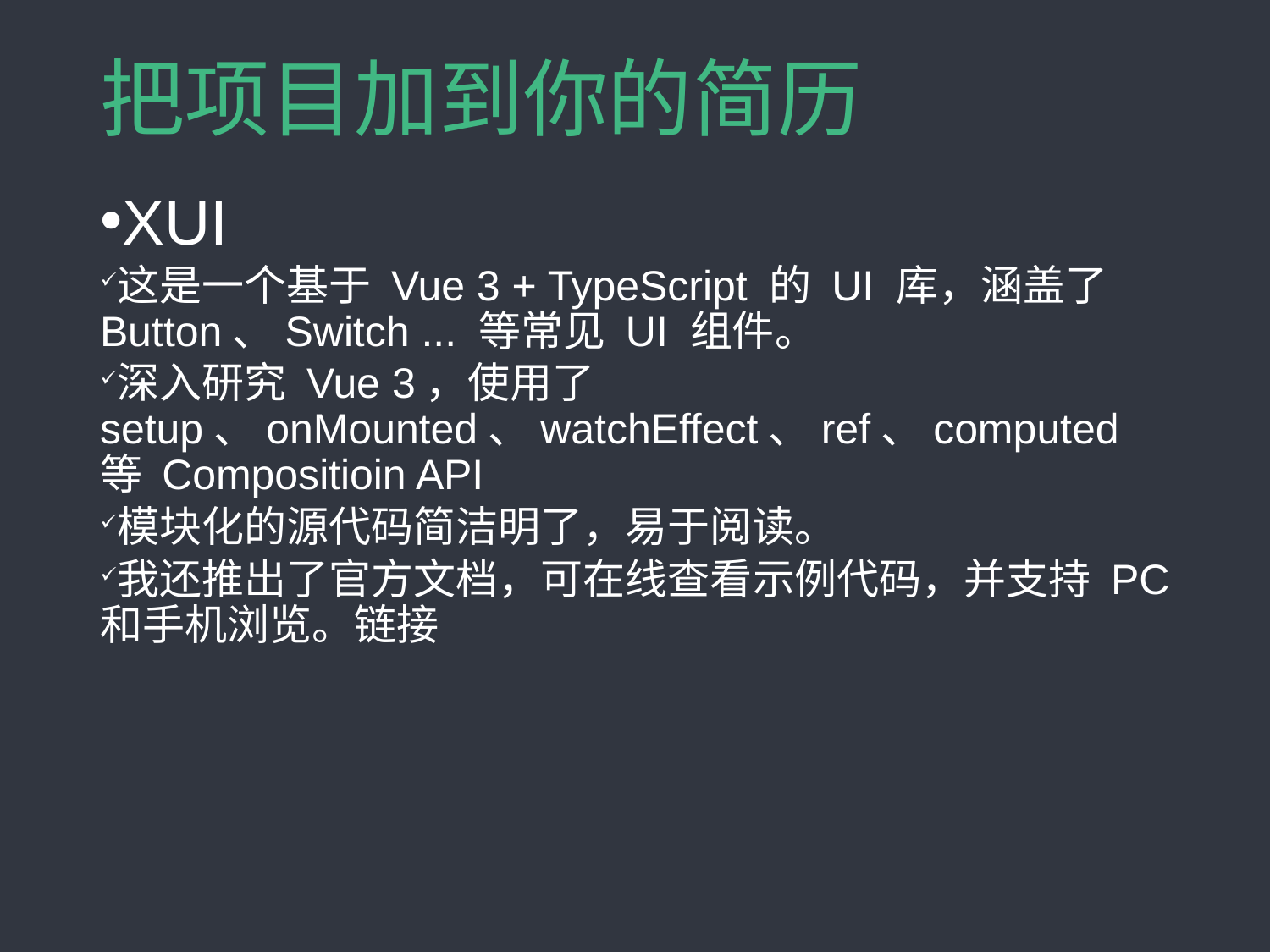

# 把项目加到你的简历
XUI
这是一个基于 Vue 3 + TypeScript 的 UI 库，涵盖了 Button、Switch ... 等常见 UI 组件。
深入研究 Vue 3，使用了 setup、onMounted、watchEffect、ref、computed 等 Compositioin API
模块化的源代码简洁明了，易于阅读。
我还推出了官方文档，可在线查看示例代码，并支持 PC 和手机浏览。链接